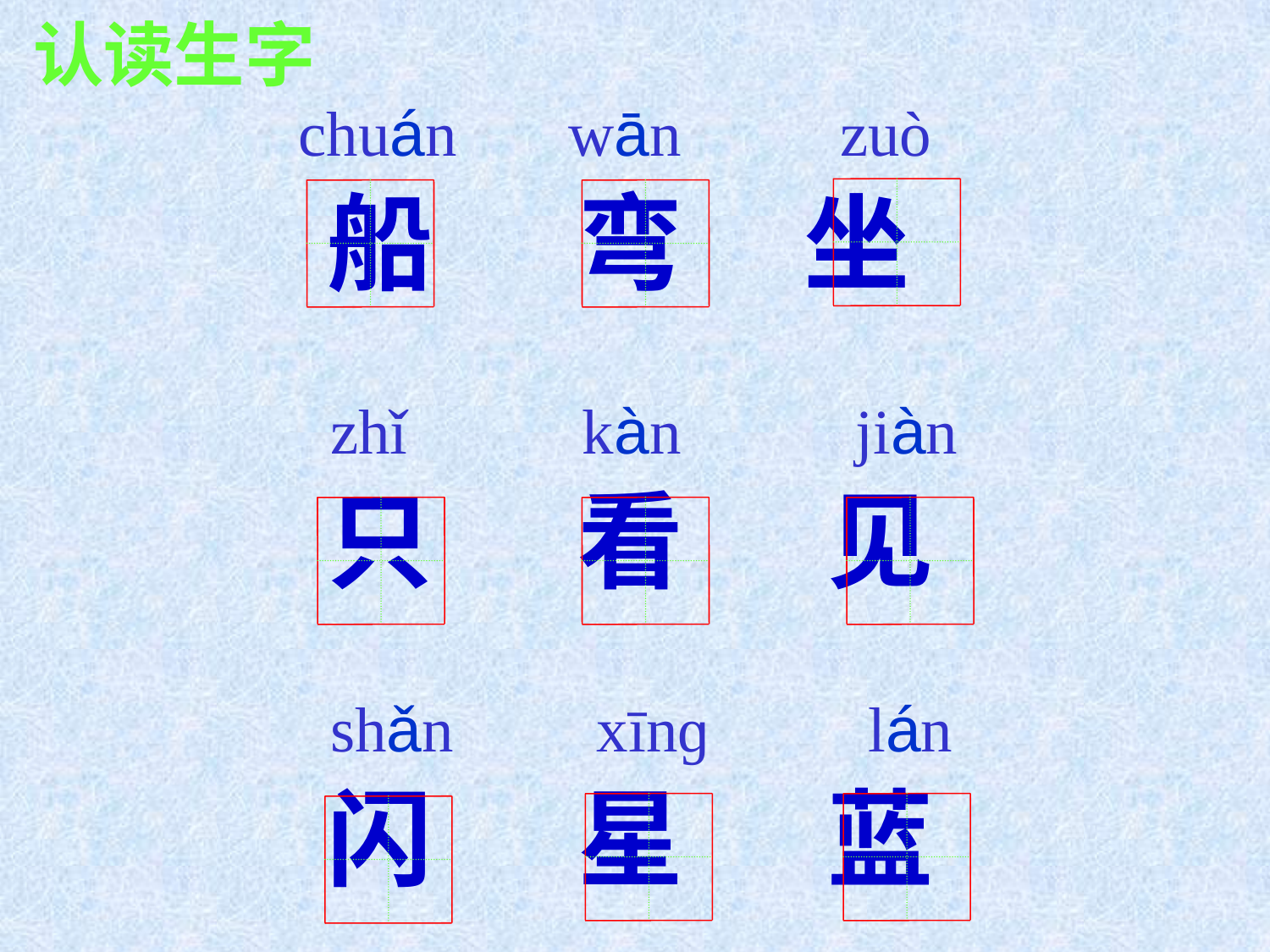

认读生字
          chuán       wān          zuò
            船      弯     坐

            zhǐ           kàn           jiàn
            只      看      见

            shǎn         xīnɡ          lán
            闪      星      蓝